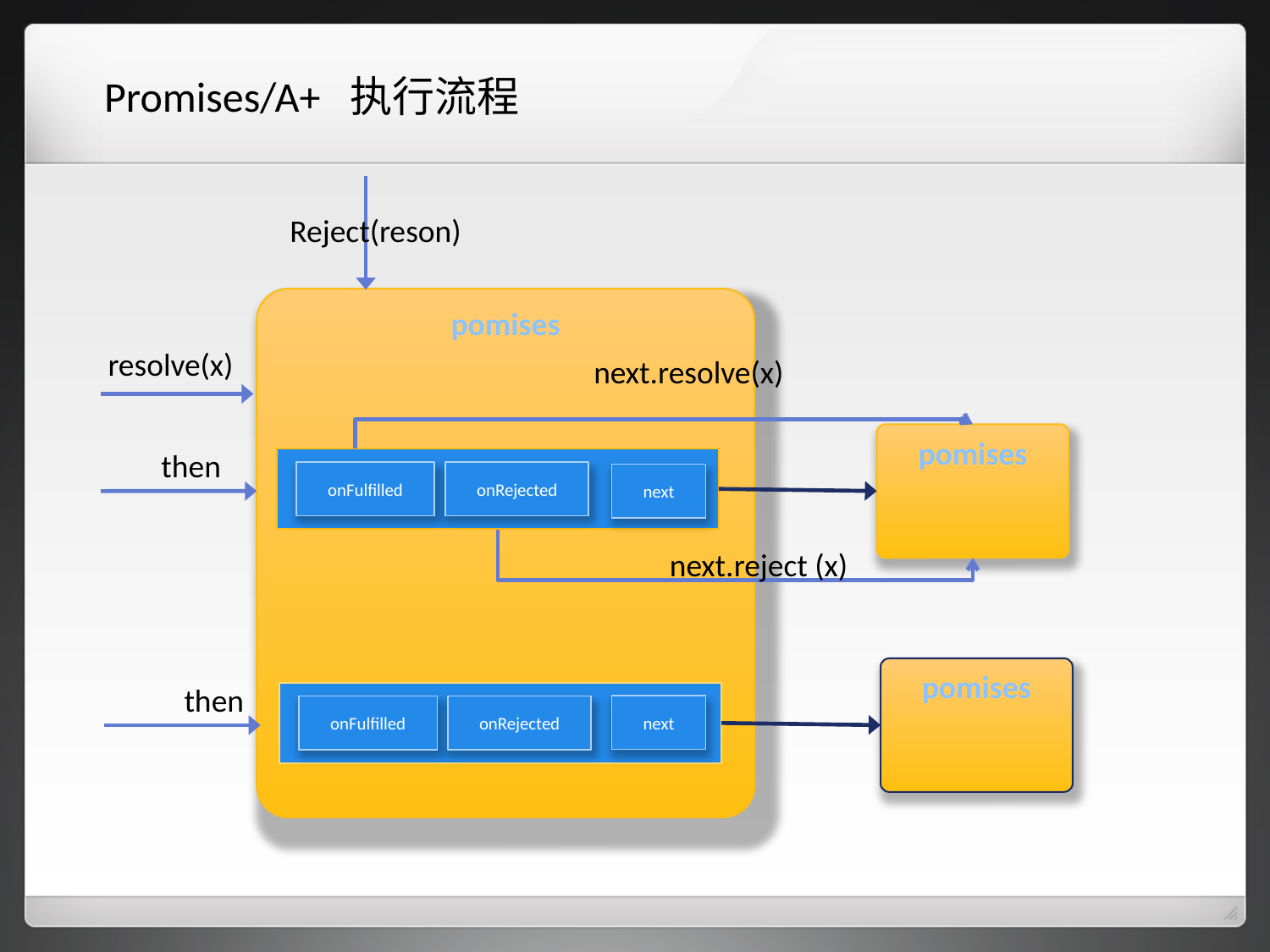

Promises/A+  执行流程
Reject(reson)
pomises
resolve(x)
next.resolve(x)
pomises
then

onFulfilled
onRejected
next
next
next.reject (x)
pomises
then

onFulfilled
onRejected